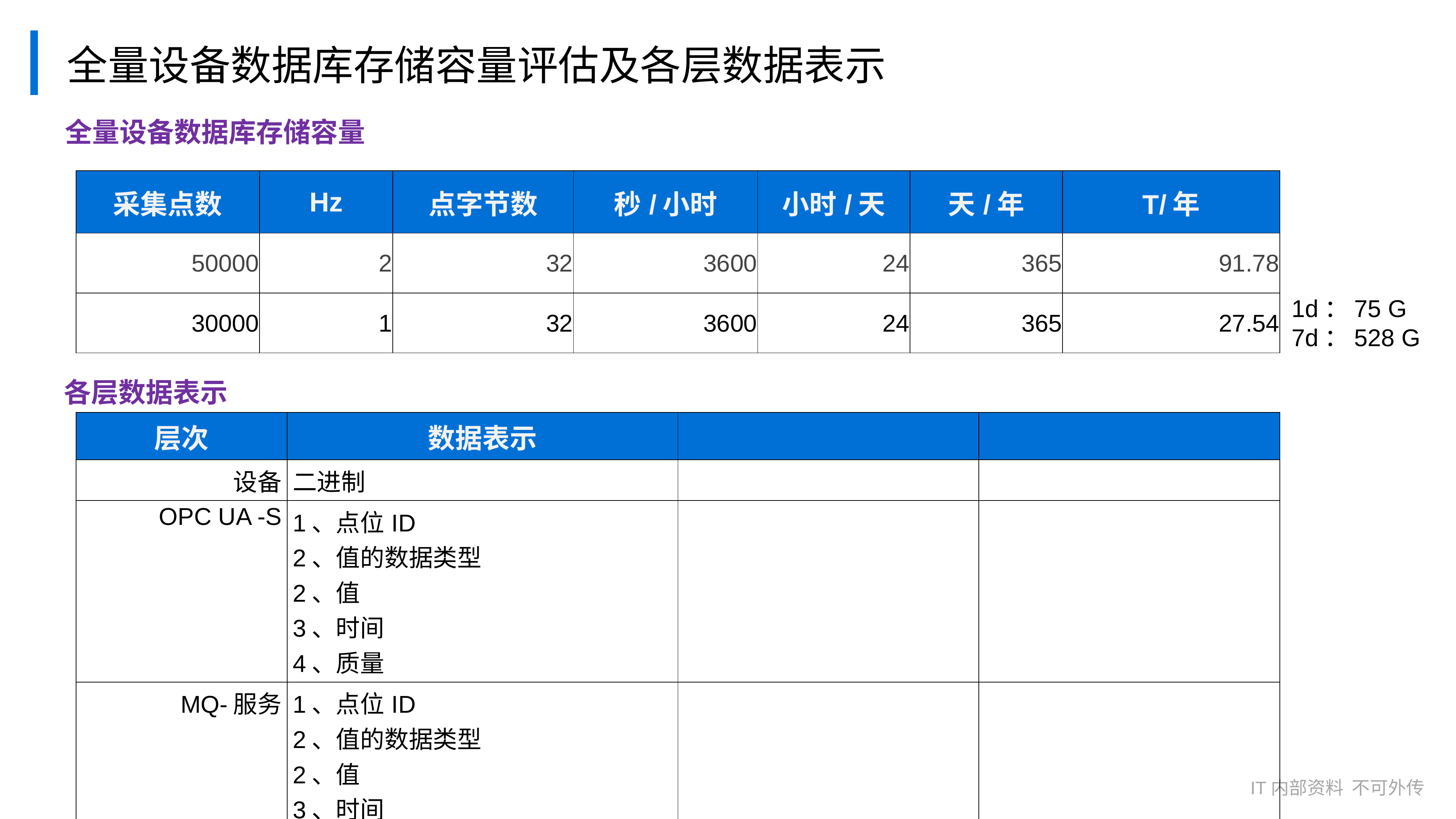

全量设备数据库存储容量评估及各层数据表示
全量设备数据库存储容量
| 采集点数 | Hz | 点字节数 | 秒/小时 | 小时/天 | 天/年 | T/年 |
| --- | --- | --- | --- | --- | --- | --- |
| 50000 | 2 | 32 | 3600 | 24 | 365 | 91.78 |
| 30000 | 1 | 32 | 3600 | 24 | 365 | 27.54 |
1d：75 G
7d：528 G
各层数据表示
| 层次 | 数据表示 |  |  |
| --- | --- | --- | --- |
| 设备 | 二进制 |  |  |
| OPC UA -S | 1、点位ID 2、值的数据类型 2、值 3、时间 4、质量 |  |  |
| MQ-服务 | 1、点位ID 2、值的数据类型 2、值 3、时间 4、质量 |  |  |